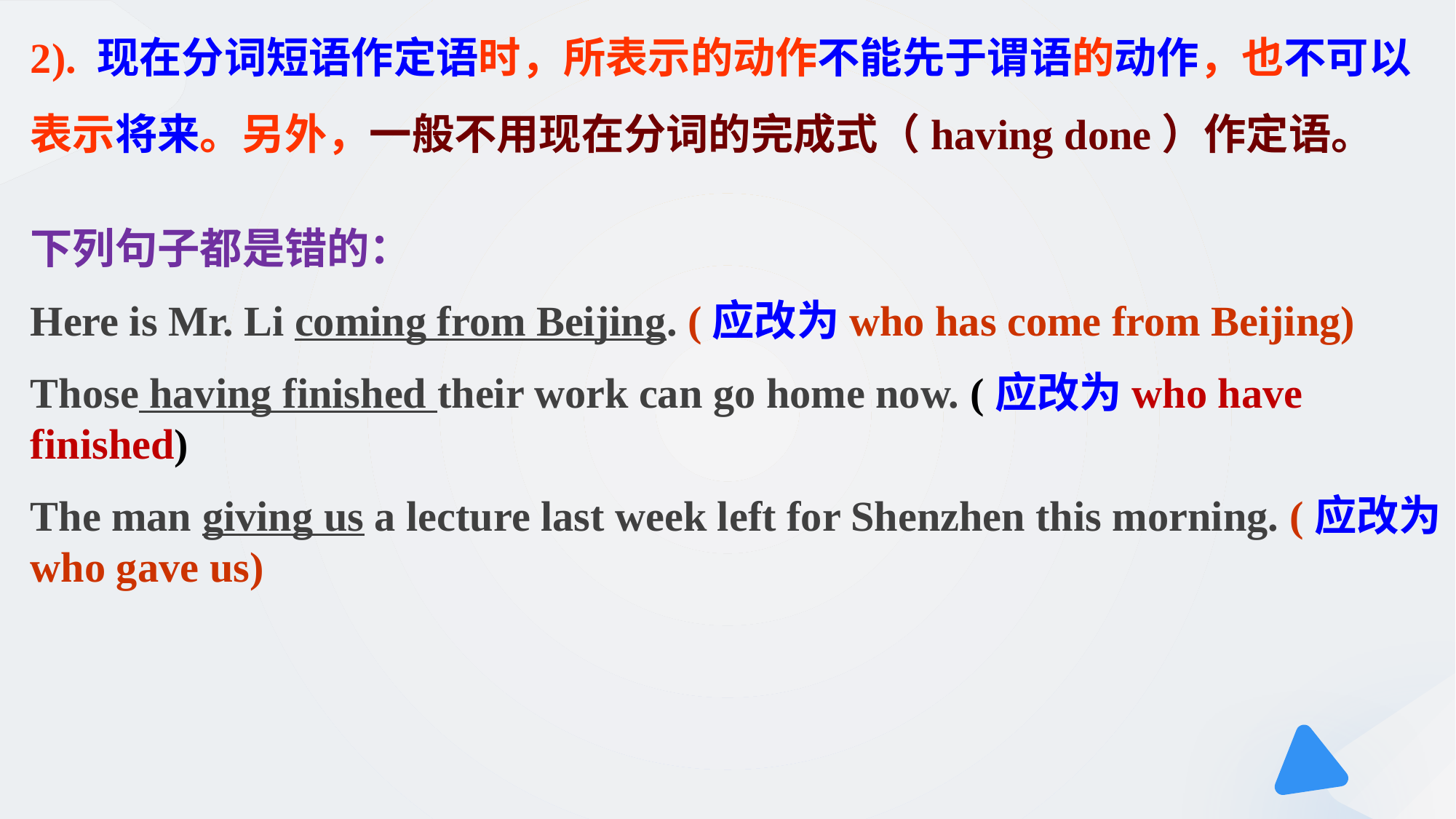

2). 现在分词短语作定语时，所表示的动作不能先于谓语的动作，也不可以表示将来。另外，一般不用现在分词的完成式（having done）作定语。
下列句子都是错的：
Here is Mr. Li coming from Beijing. (应改为who has come from Beijing)
Those having finished their work can go home now. (应改为who have finished)
The man giving us a lecture last week left for Shenzhen this morning. (应改为who gave us)